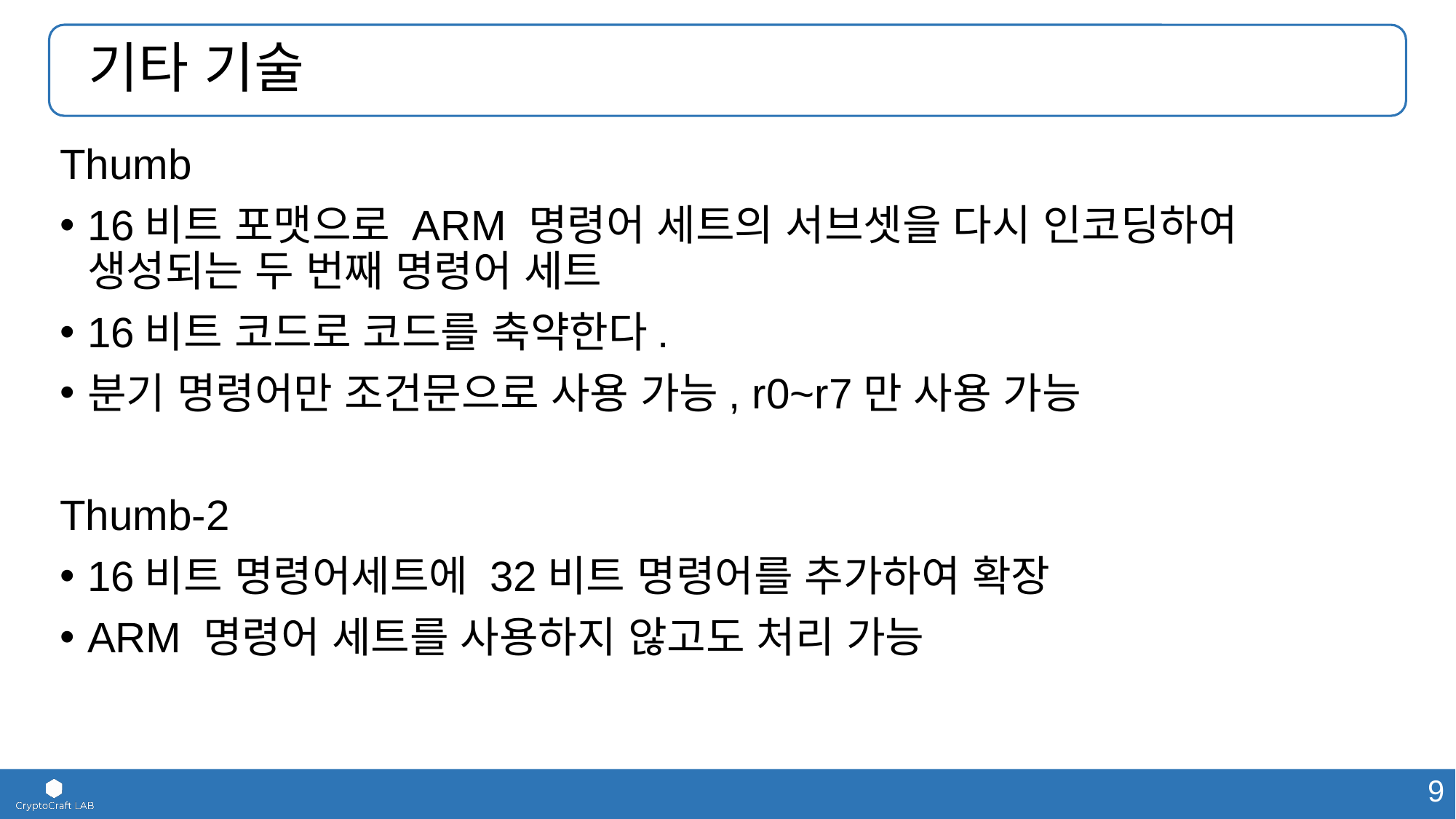

# 기타 기술
Thumb
16비트 포맷으로 ARM 명령어 세트의 서브셋을 다시 인코딩하여 생성되는 두 번째 명령어 세트
16비트 코드로 코드를 축약한다.
분기 명령어만 조건문으로 사용 가능, r0~r7만 사용 가능

Thumb-2
16비트 명령어세트에 32비트 명령어를 추가하여 확장
ARM 명령어 세트를 사용하지 않고도 처리 가능